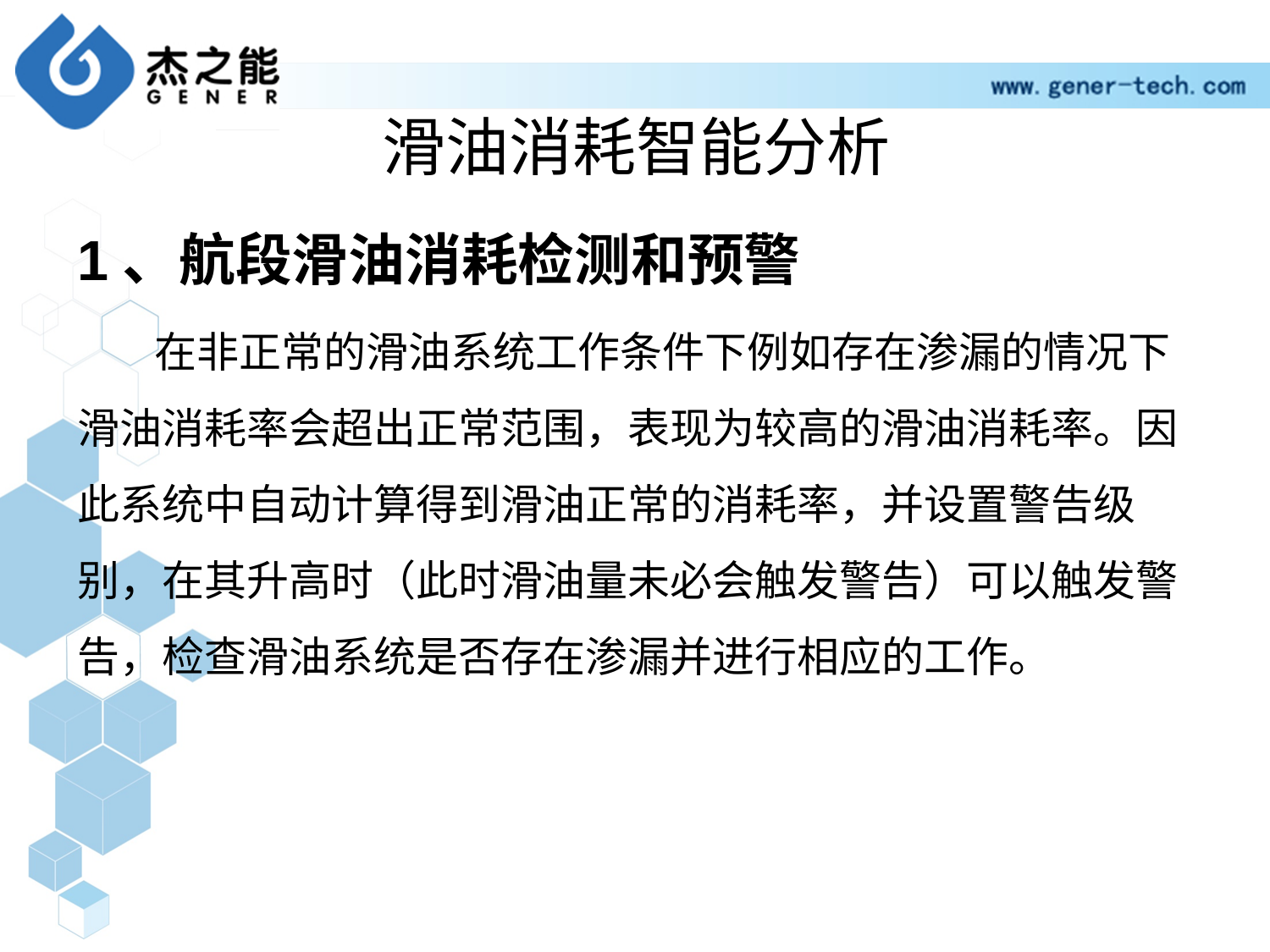

# 滑油消耗智能分析
1、航段滑油消耗检测和预警
       在非正常的滑油系统工作条件下例如存在渗漏的情况下滑油消耗率会超出正常范围，表现为较高的滑油消耗率。因此系统中自动计算得到滑油正常的消耗率，并设置警告级别，在其升高时（此时滑油量未必会触发警告）可以触发警告，检查滑油系统是否存在渗漏并进行相应的工作。